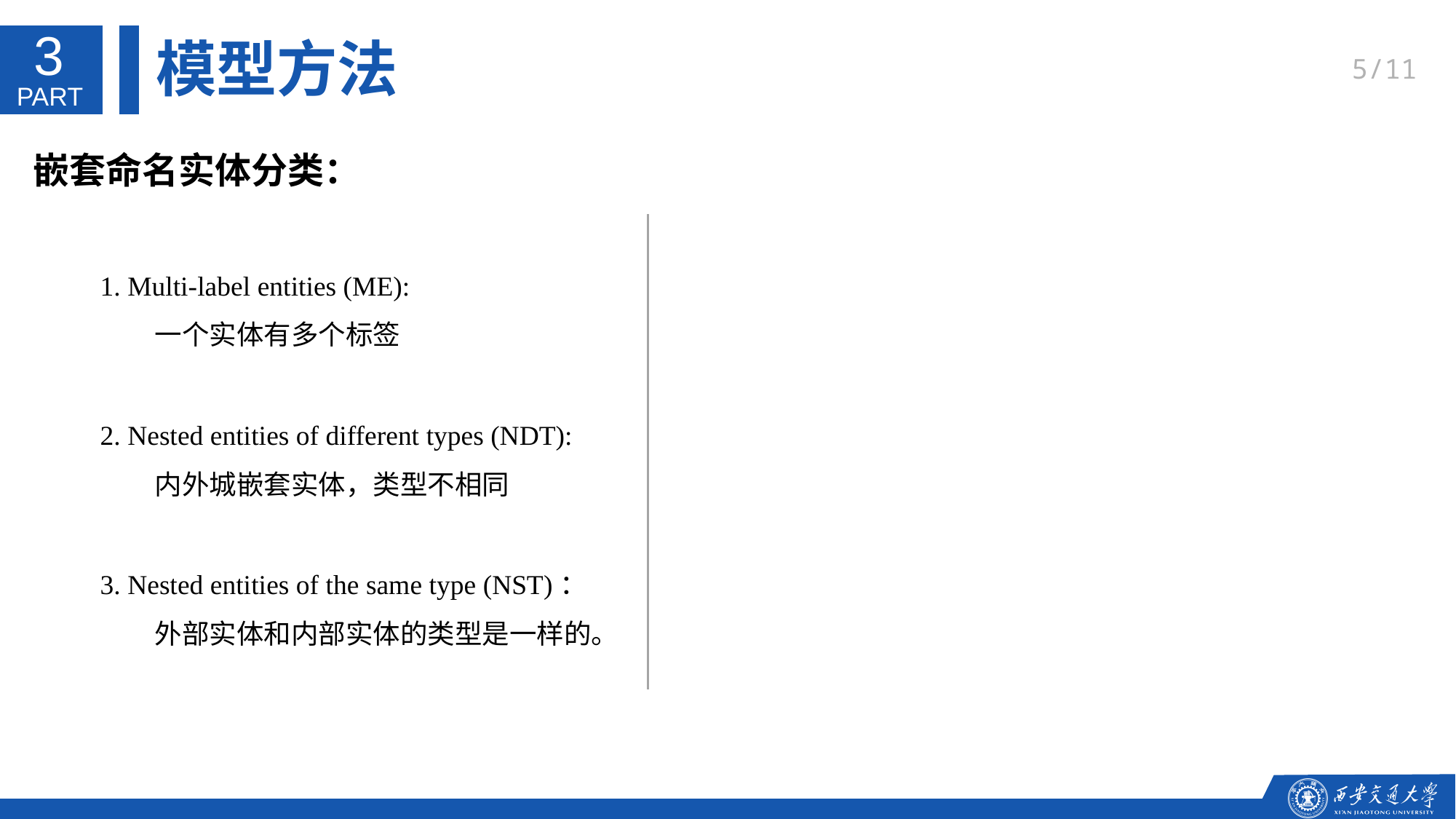

3
模型方法
5/11
嵌套命名实体分类：
1. Multi-label entities (ME):
一个实体有多个标签
2. Nested entities of different types (NDT):
内外城嵌套实体，类型不相同
3. Nested entities of the same type (NST)：
外部实体和内部实体的类型是一样的。